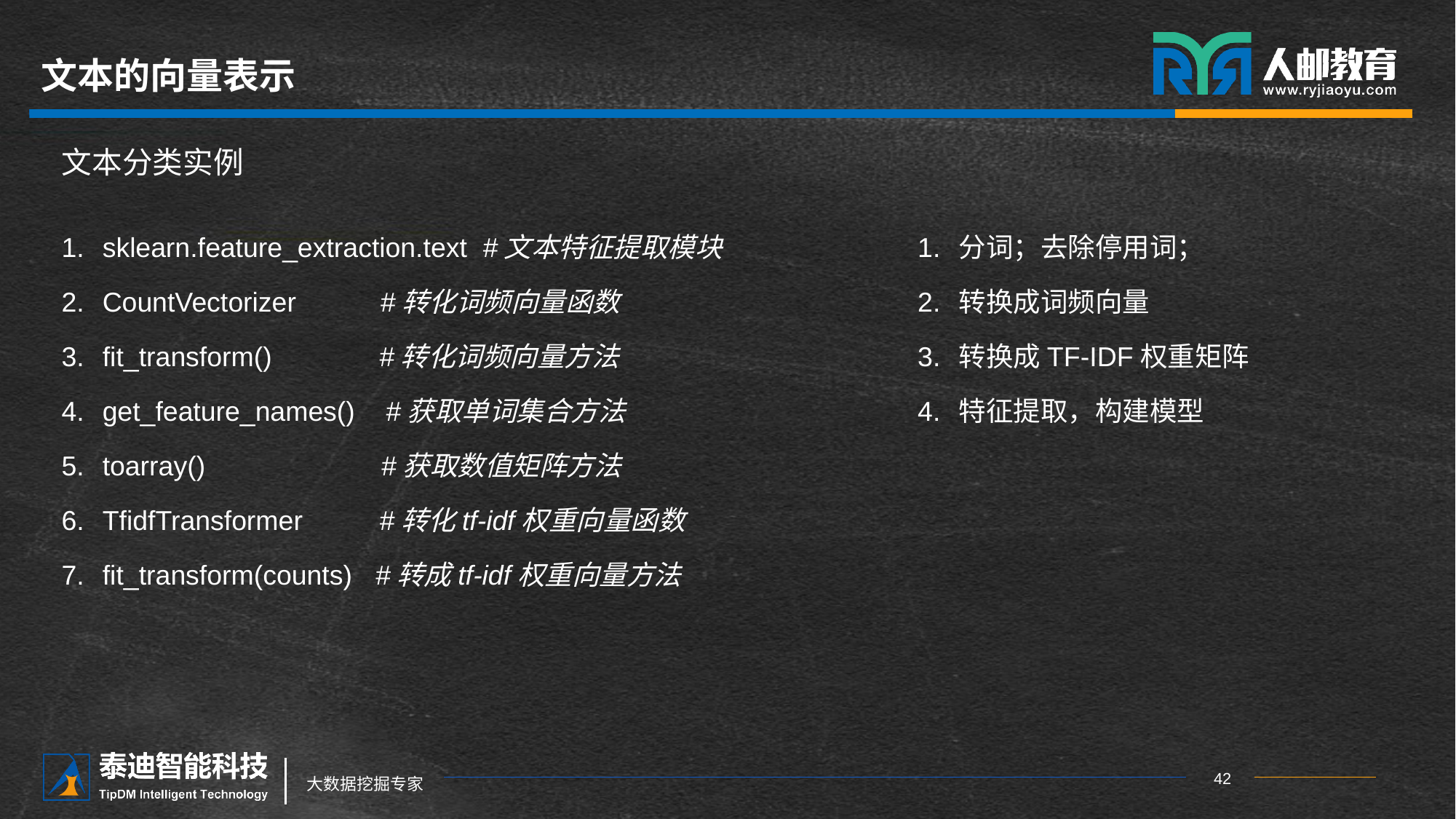

# 文本的向量表示
文本分类实例
sklearn.feature_extraction.text  #文本特征提取模块
CountVectorizer           #转化词频向量函数
fit_transform()              #转化词频向量方法
get_feature_names()    #获取单词集合方法
toarray()                       #获取数值矩阵方法
TfidfTransformer          #转化tf-idf权重向量函数
fit_transform(counts)   #转成tf-idf权重向量方法
分词；去除停用词；
转换成词频向量
转换成TF-IDF权重矩阵
特征提取，构建模型